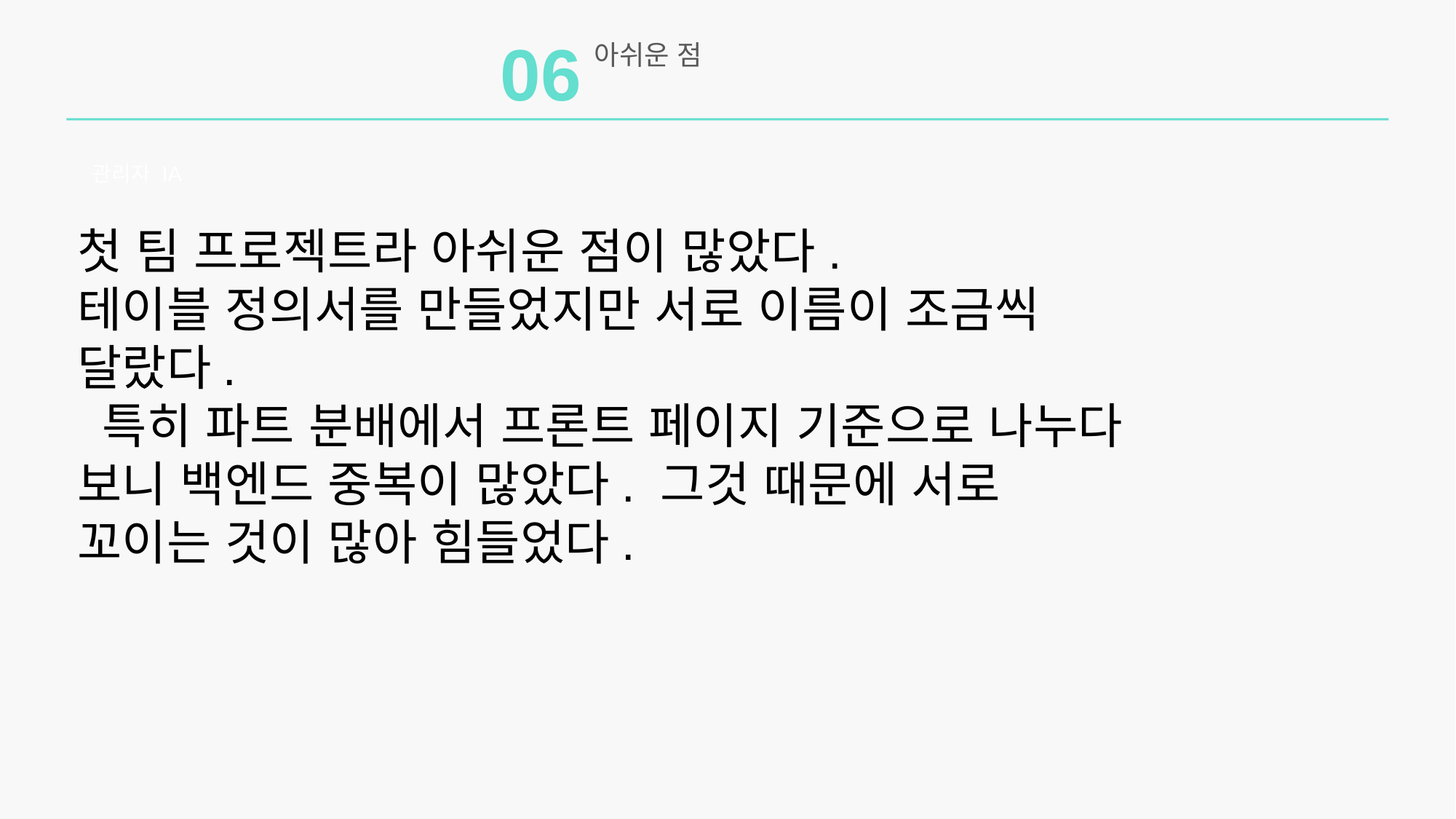

06
아쉬운 점

관리자 IA
첫 팀 프로젝트라 아쉬운 점이 많았다.
테이블 정의서를 만들었지만 서로 이름이 조금씩 달랐다.
 특히 파트 분배에서 프론트 페이지 기준으로 나누다 보니 백엔드 중복이 많았다. 그것 때문에 서로 꼬이는 것이 많아 힘들었다.